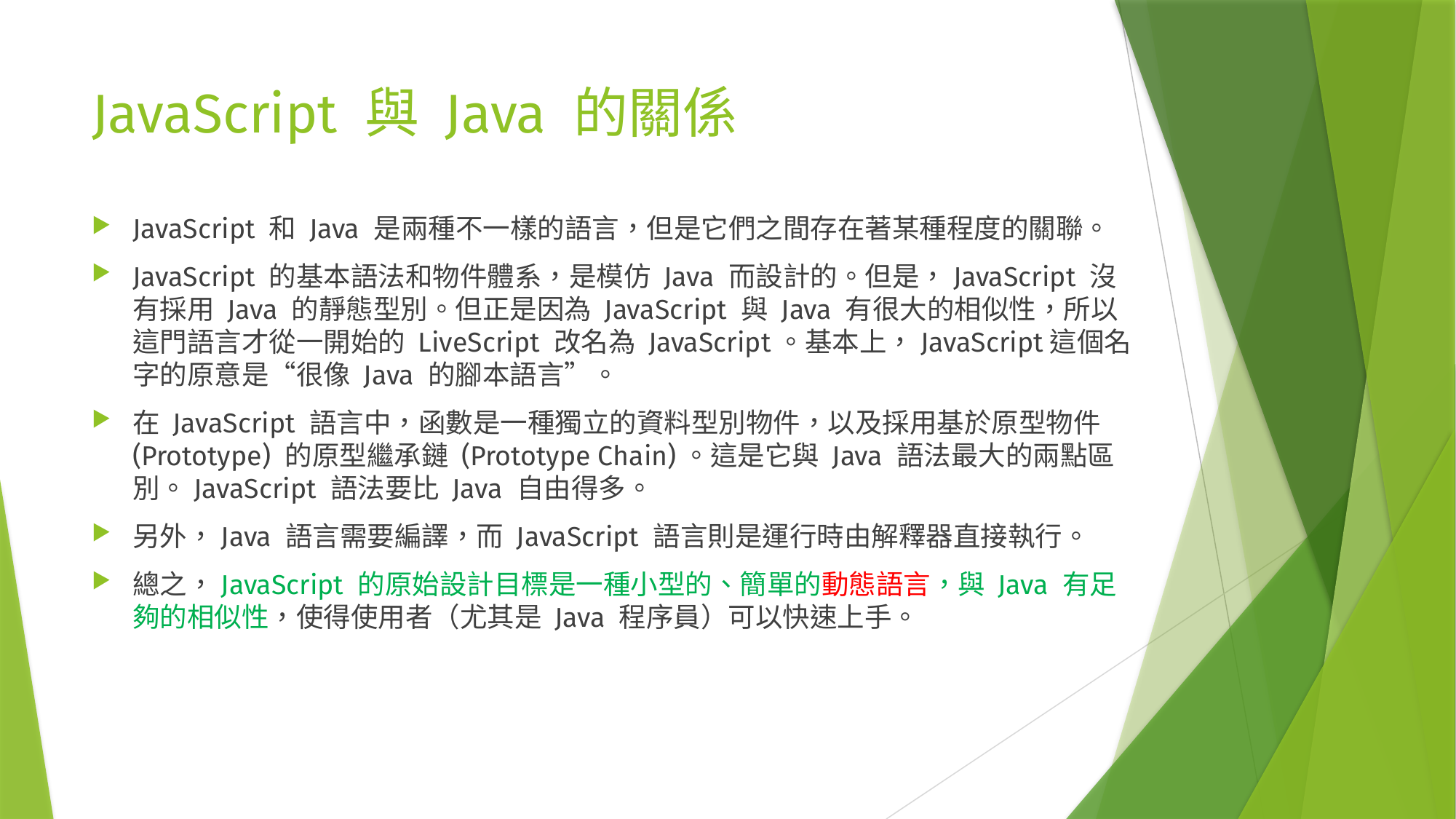

# JavaScript 與 Java 的關係
JavaScript 和 Java 是兩種不一樣的語言，但是它們之間存在著某種程度的關聯。
JavaScript 的基本語法和物件體系，是模仿 Java 而設計的。但是，JavaScript 沒有採用 Java 的靜態型別。但正是因為 JavaScript 與 Java 有很大的相似性，所以這門語言才從一開始的 LiveScript 改名為 JavaScript。基本上，JavaScript這個名字的原意是“很像 Java 的腳本語言”。
在 JavaScript 語言中，函數是一種獨立的資料型別物件，以及採用基於原型物件(Prototype) 的原型繼承鏈 (Prototype Chain)。這是它與 Java 語法最大的兩點區別。JavaScript 語法要比 Java 自由得多。
另外，Java 語言需要編譯，而 JavaScript 語言則是運行時由解釋器直接執行。
總之，JavaScript 的原始設計目標是一種小型的、簡單的動態語言，與 Java 有足夠的相似性，使得使用者（尤其是 Java 程序員）可以快速上手。